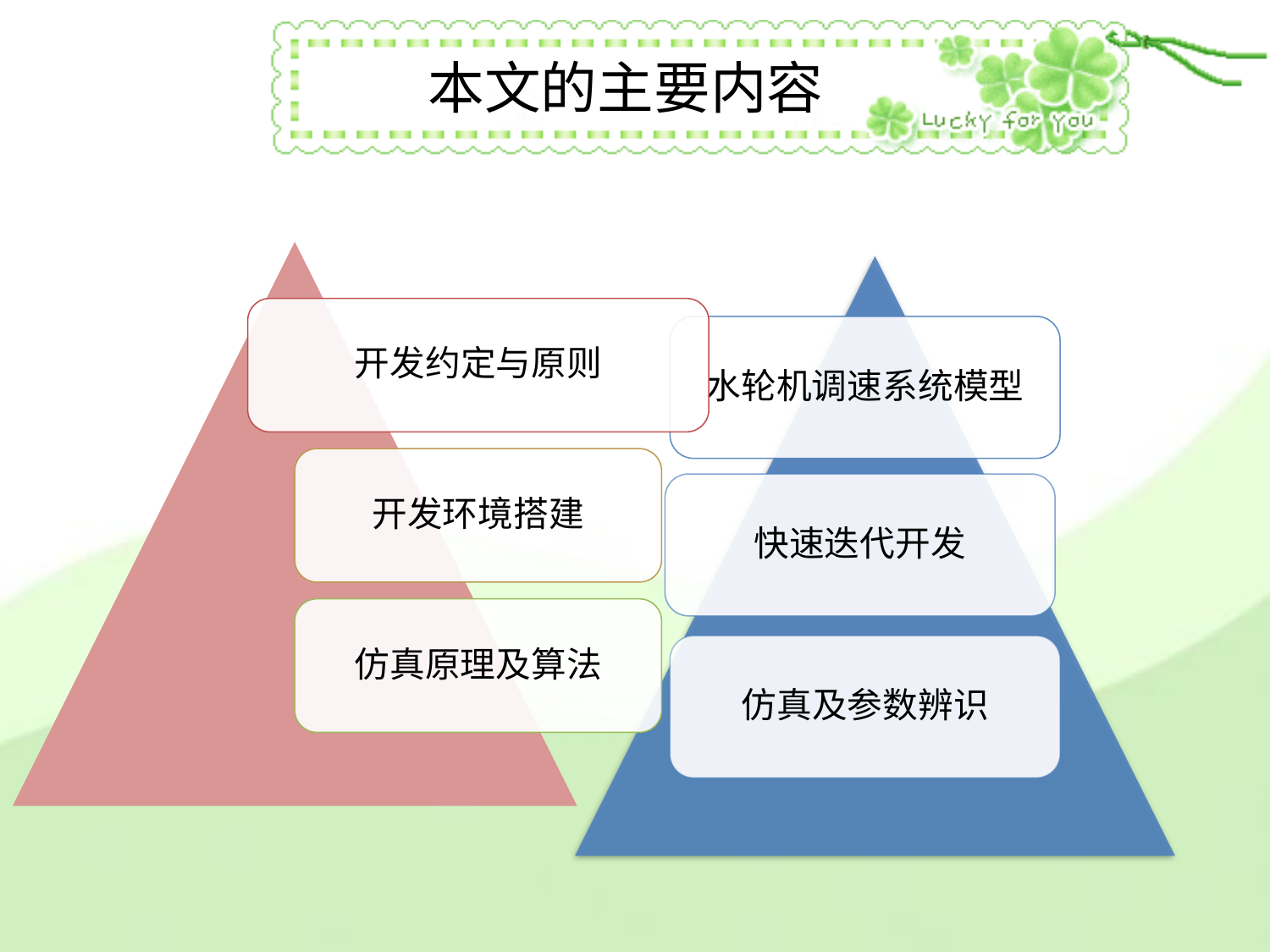

本文的主要内容
开发约定与原则
开发环境搭建
仿真原理及算法
水轮机调速系统模型
快速迭代开发
仿真及参数辨识